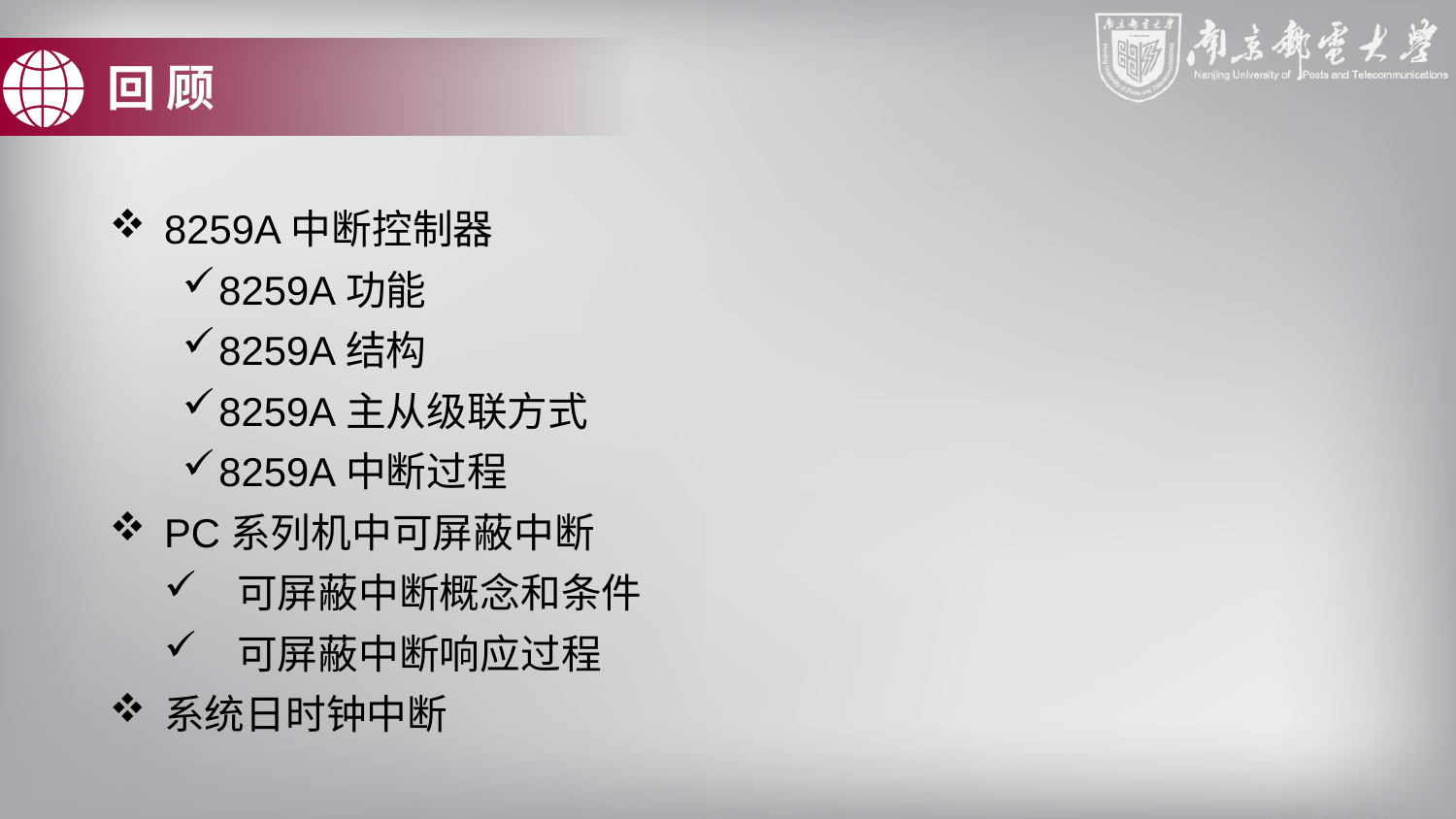

回 顾
8259A中断控制器
8259A功能
8259A结构
8259A主从级联方式
8259A中断过程
PC系列机中可屏蔽中断
可屏蔽中断概念和条件
可屏蔽中断响应过程
系统日时钟中断